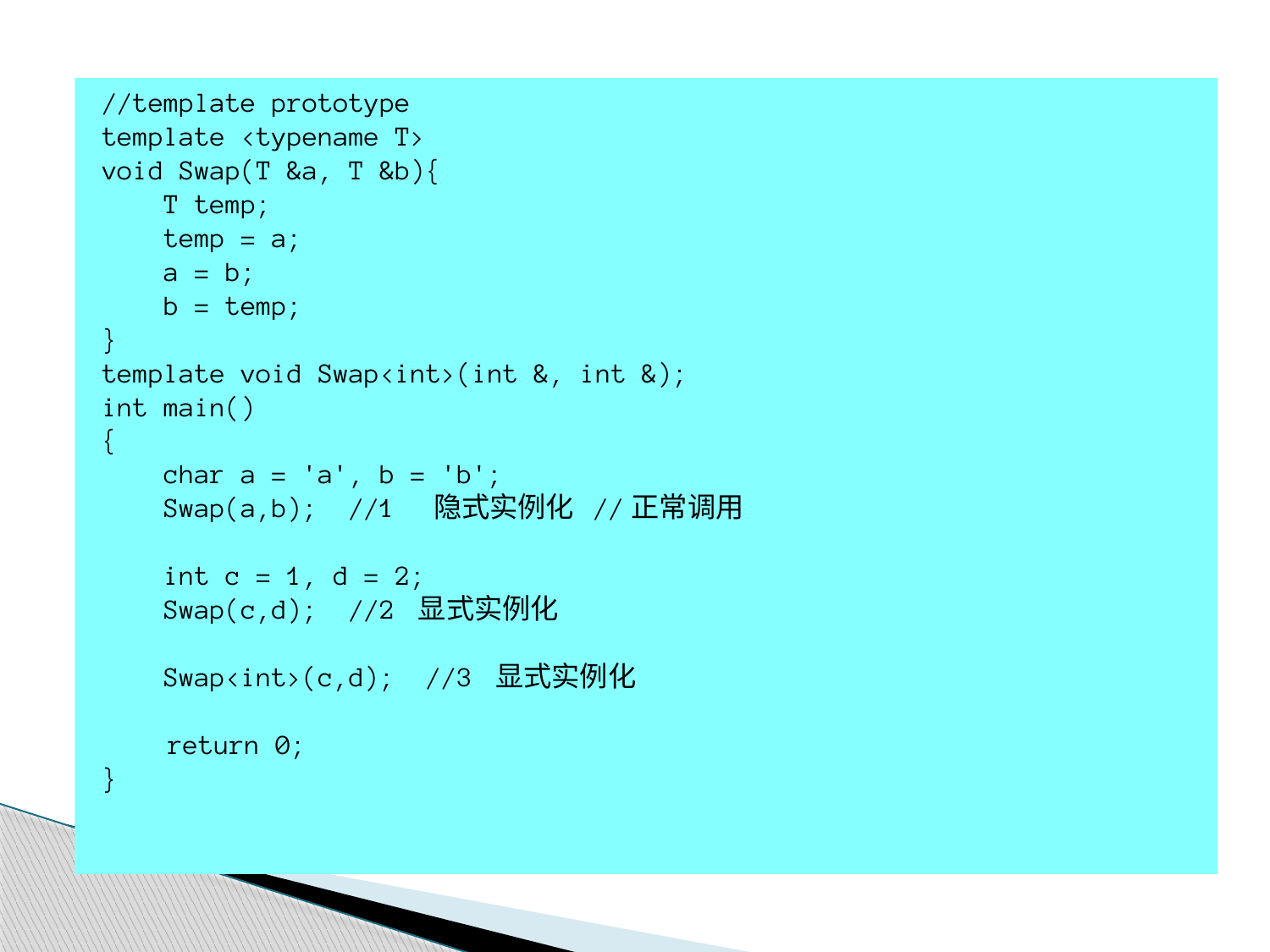

//template prototype
template <typename T>
void Swap(T &a, T &b){
    T temp;
    temp = a;
    a = b;
    b = temp;
}
template void Swap<int>(int &, int &);
int main()
{
    char a = 'a', b = 'b';
    Swap(a,b);  //1  隐式实例化  //正常调用

    int c = 1, d = 2;
    Swap(c,d);  //2 显式实例化

    Swap<int>(c,d);  //3 显式实例化

	  return 0;
}